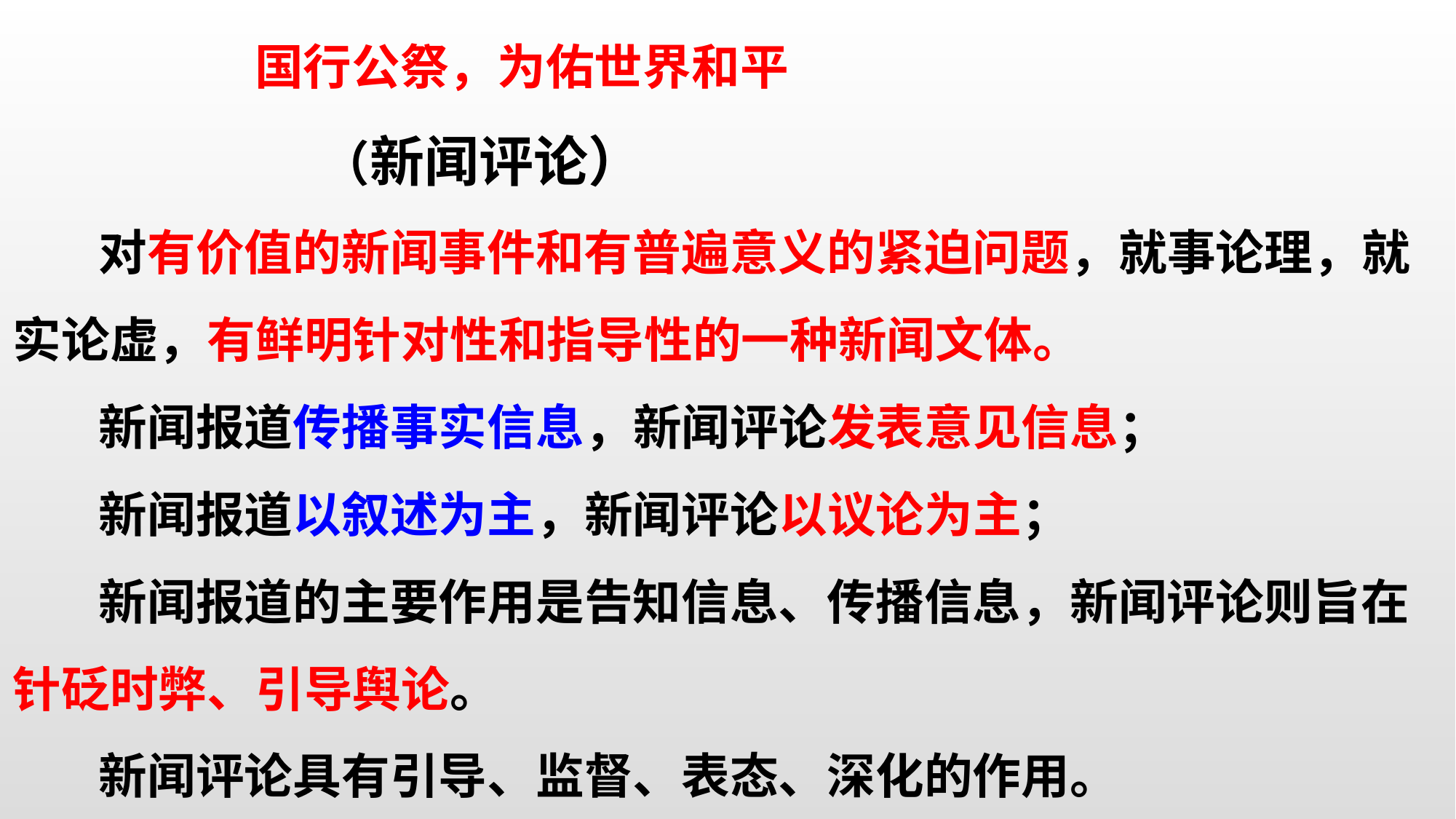

国行公祭，为佑世界和平
                   （新闻评论）
对有价值的新闻事件和有普遍意义的紧迫问题，就事论理，就实论虚，有鲜明针对性和指导性的一种新闻文体。
新闻报道传播事实信息，新闻评论发表意见信息；
新闻报道以叙述为主，新闻评论以议论为主；
新闻报道的主要作用是告知信息、传播信息，新闻评论则旨在针砭时弊、引导舆论。
新闻评论具有引导、监督、表态、深化的作用。